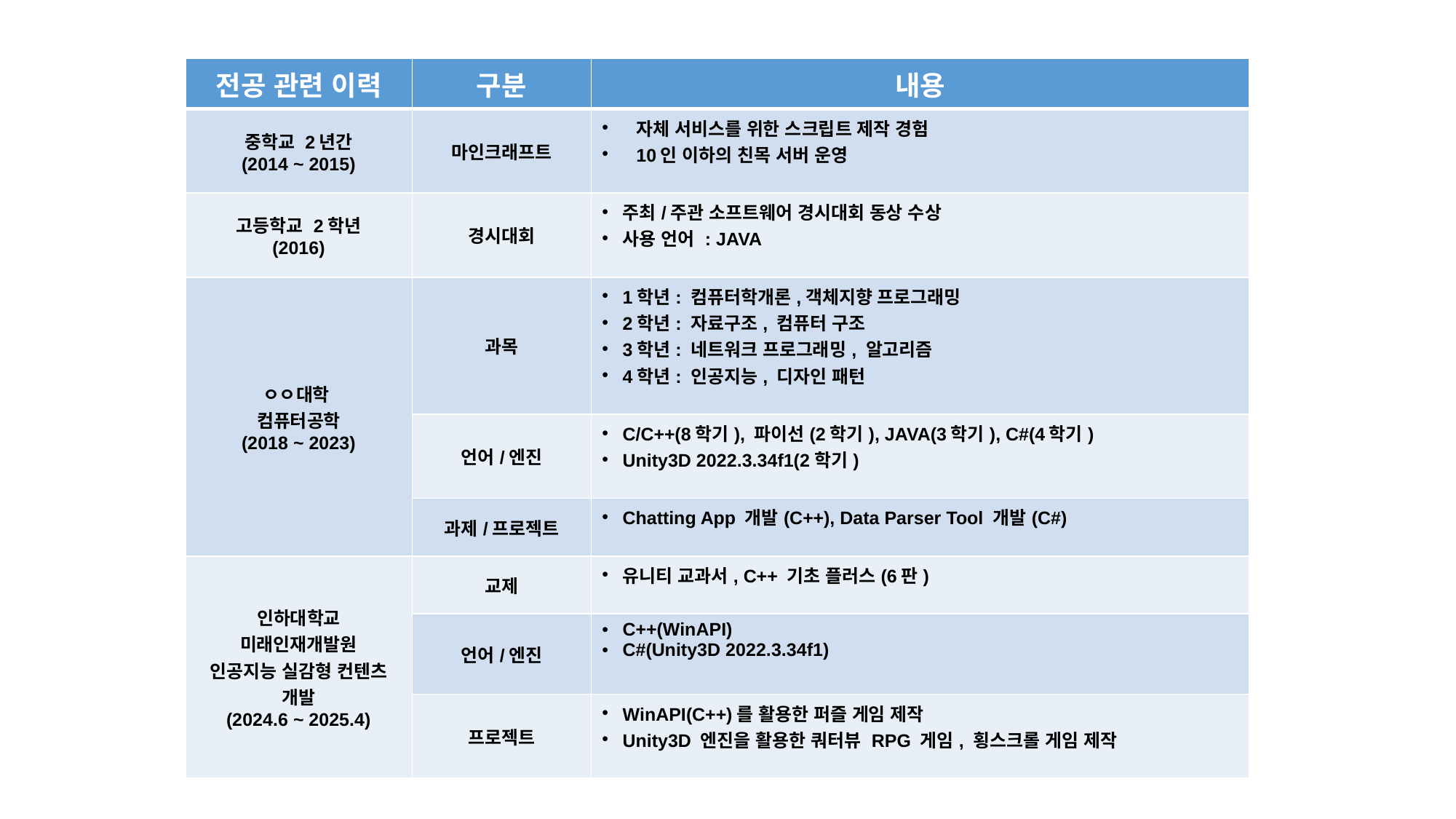

| 전공 관련 이력 | 구분 | 내용 |
| --- | --- | --- |
| 중학교 2년간 (2014 ~ 2015) | 마인크래프트 | 자체 서비스를 위한 스크립트 제작 경험 10인 이하의 친목 서버 운영 |
| 고등학교 2학년 (2016) | 경시대회 | 주최/주관 소프트웨어 경시대회 동상 수상 사용 언어 : JAVA |
| ㅇㅇ대학 컴퓨터공학 (2018 ~ 2023) | 과목 | 1학년: 컴퓨터학개론,객체지향 프로그래밍 2학년: 자료구조, 컴퓨터 구조 3학년: 네트워크 프로그래밍, 알고리즘 4학년: 인공지능, 디자인 패턴 |
|  | 언어/엔진 | C/C++(8학기), 파이선(2학기), JAVA(3학기), C#(4학기) Unity3D 2022.3.34f1(2학기) |
|  | 과제/프로젝트 | Chatting App 개발(C++), Data Parser Tool 개발(C#) |
| 인하대학교 미래인재개발원 인공지능 실감형 컨텐츠 개발 (2024.6 ~ 2025.4) | 교제 | 유니티 교과서, C++ 기초 플러스(6판) |
|  | 언어/엔진 | C++(WinAPI) C#(Unity3D 2022.3.34f1) |
|  | 프로젝트 | WinAPI(C++)를 활용한 퍼즐 게임 제작 Unity3D 엔진을 활용한 쿼터뷰 RPG 게임, 횡스크롤 게임 제작 |